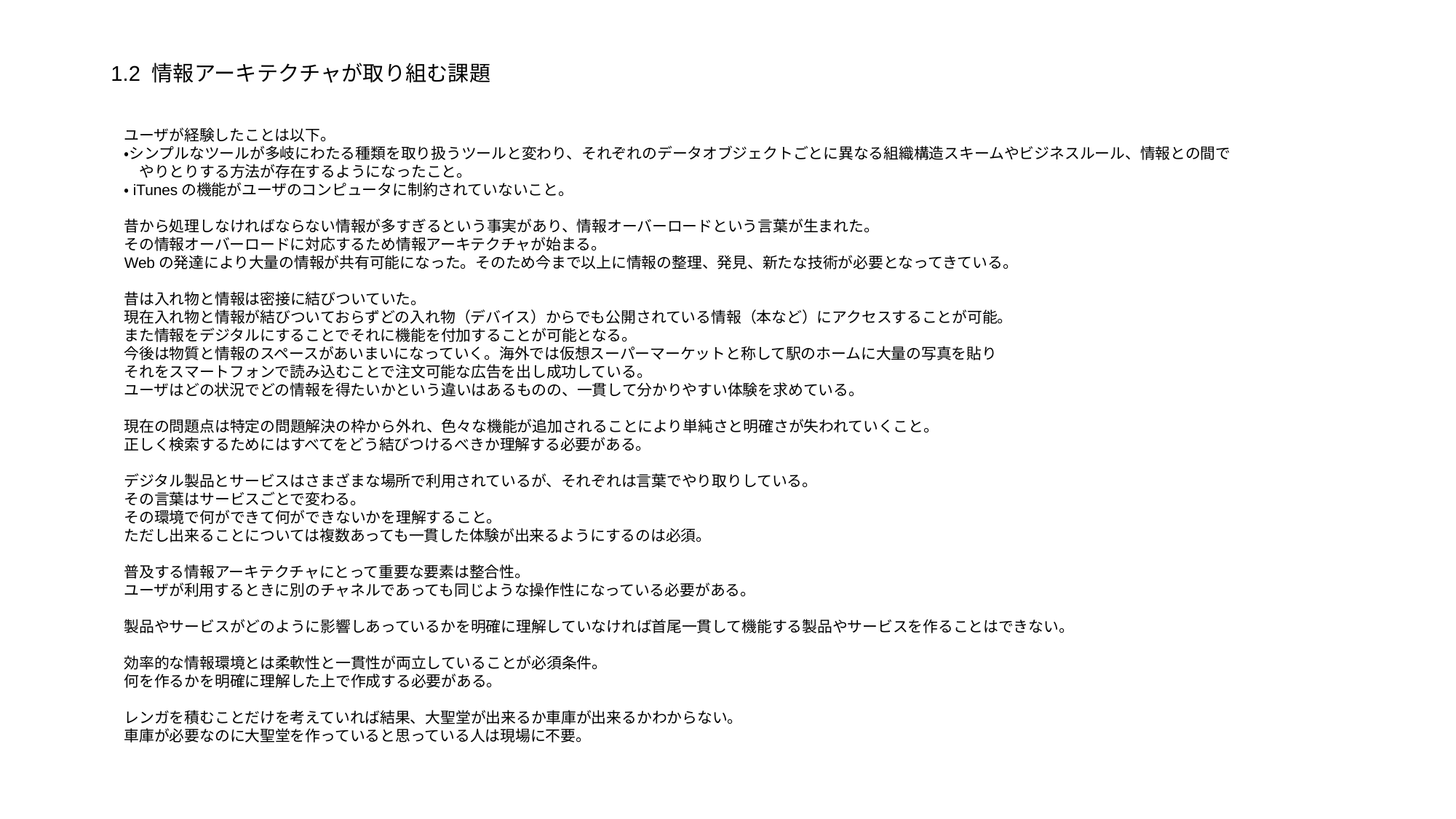

# 1.2 情報アーキテクチャが取り組む課題
ユーザが経験したことは以下。
・シンプルなツールが多岐にわたる種類を取り扱うツールと変わり、それぞれのデータオブジェクトごとに異なる組織構造スキームやビジネスルール、情報との間で
　やりとりする方法が存在するようになったこと。
・iTunesの機能がユーザのコンピュータに制約されていないこと。

昔から処理しなければならない情報が多すぎるという事実があり、情報オーバーロードという言葉が生まれた。
その情報オーバーロードに対応するため情報アーキテクチャが始まる。
Webの発達により大量の情報が共有可能になった。そのため今まで以上に情報の整理、発見、新たな技術が必要となってきている。

昔は入れ物と情報は密接に結びついていた。
現在入れ物と情報が結びついておらずどの入れ物（デバイス）からでも公開されている情報（本など）にアクセスすることが可能。
また情報をデジタルにすることでそれに機能を付加することが可能となる。
今後は物質と情報のスペースがあいまいになっていく。海外では仮想スーパーマーケットと称して駅のホームに大量の写真を貼り
それをスマートフォンで読み込むことで注文可能な広告を出し成功している。
ユーザはどの状況でどの情報を得たいかという違いはあるものの、一貫して分かりやすい体験を求めている。

現在の問題点は特定の問題解決の枠から外れ、色々な機能が追加されることにより単純さと明確さが失われていくこと。
正しく検索するためにはすべてをどう結びつけるべきか理解する必要がある。

デジタル製品とサービスはさまざまな場所で利用されているが、それぞれは言葉でやり取りしている。
その言葉はサービスごとで変わる。
その環境で何ができて何ができないかを理解すること。
ただし出来ることについては複数あっても一貫した体験が出来るようにするのは必須。

普及する情報アーキテクチャにとって重要な要素は整合性。
ユーザが利用するときに別のチャネルであっても同じような操作性になっている必要がある。

製品やサービスがどのように影響しあっているかを明確に理解していなければ首尾一貫して機能する製品やサービスを作ることはできない。

効率的な情報環境とは柔軟性と一貫性が両立していることが必須条件。
何を作るかを明確に理解した上で作成する必要がある。

レンガを積むことだけを考えていれば結果、大聖堂が出来るか車庫が出来るかわからない。
車庫が必要なのに大聖堂を作っていると思っている人は現場に不要。